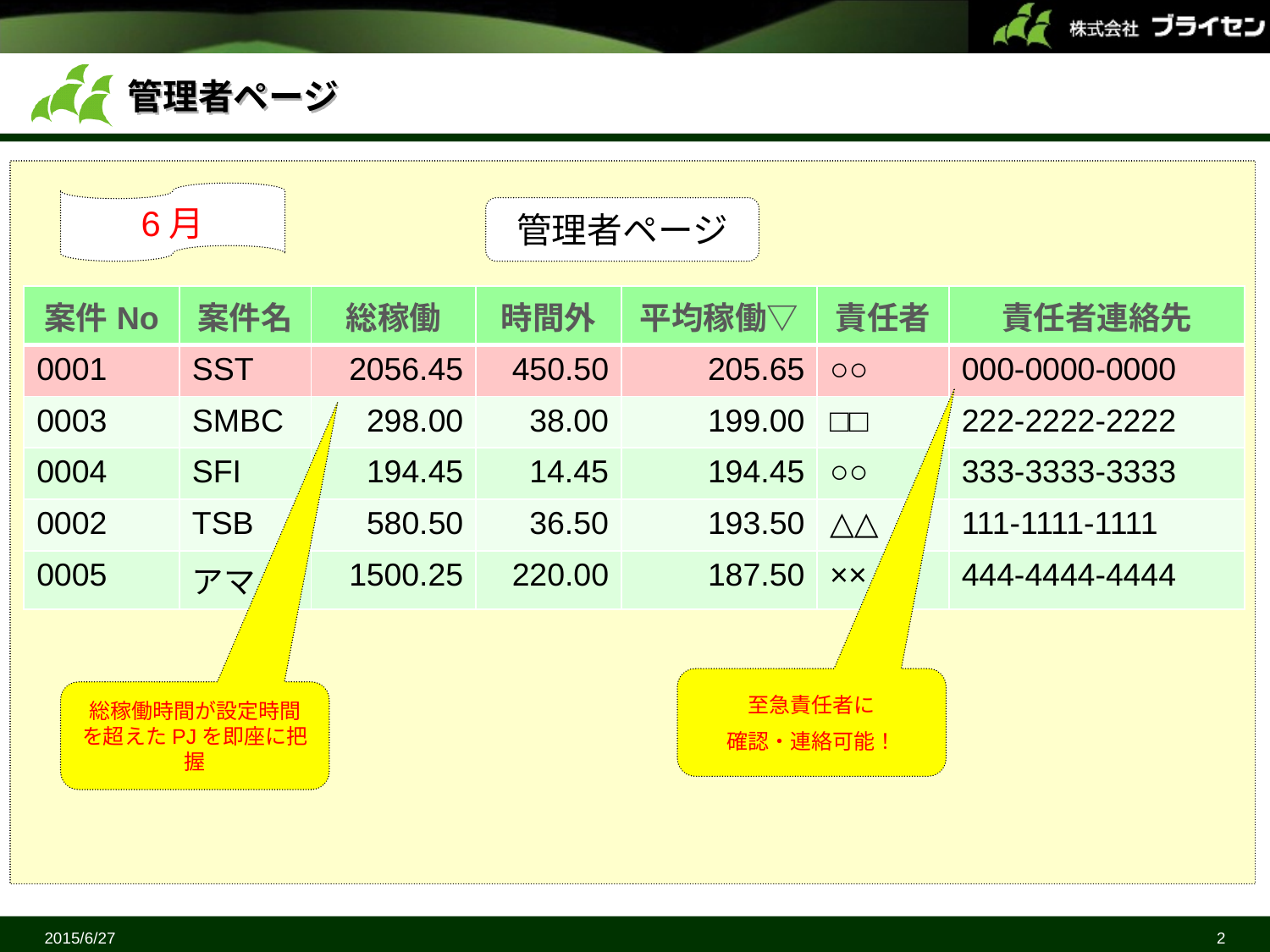

# 管理者ページ

6月
管理者ページ
| 案件No | 案件名 | 総稼働 | 時間外 | 平均稼働▽ | 責任者 | 責任者連絡先 |
| --- | --- | --- | --- | --- | --- | --- |
| 0001 | SST | 2056.45 | 450.50 | 205.65 | ○○ | 000-0000-0000 |
| 0003 | SMBC | 298.00 | 38.00 | 199.00 | □□ | 222-2222-2222 |
| 0004 | SFI | 194.45 | 14.45 | 194.45 | ○○ | 333-3333-3333 |
| 0002 | TSB | 580.50 | 36.50 | 193.50 | △△ | 111-1111-1111 |
| 0005 | アマノ | 1500.25 | 220.00 | 187.50 | ×× | 444-4444-4444 |
至急責任者に
確認・連絡可能！
総稼働時間が設定時間を超えたPJを即座に把握
2015/6/27
2